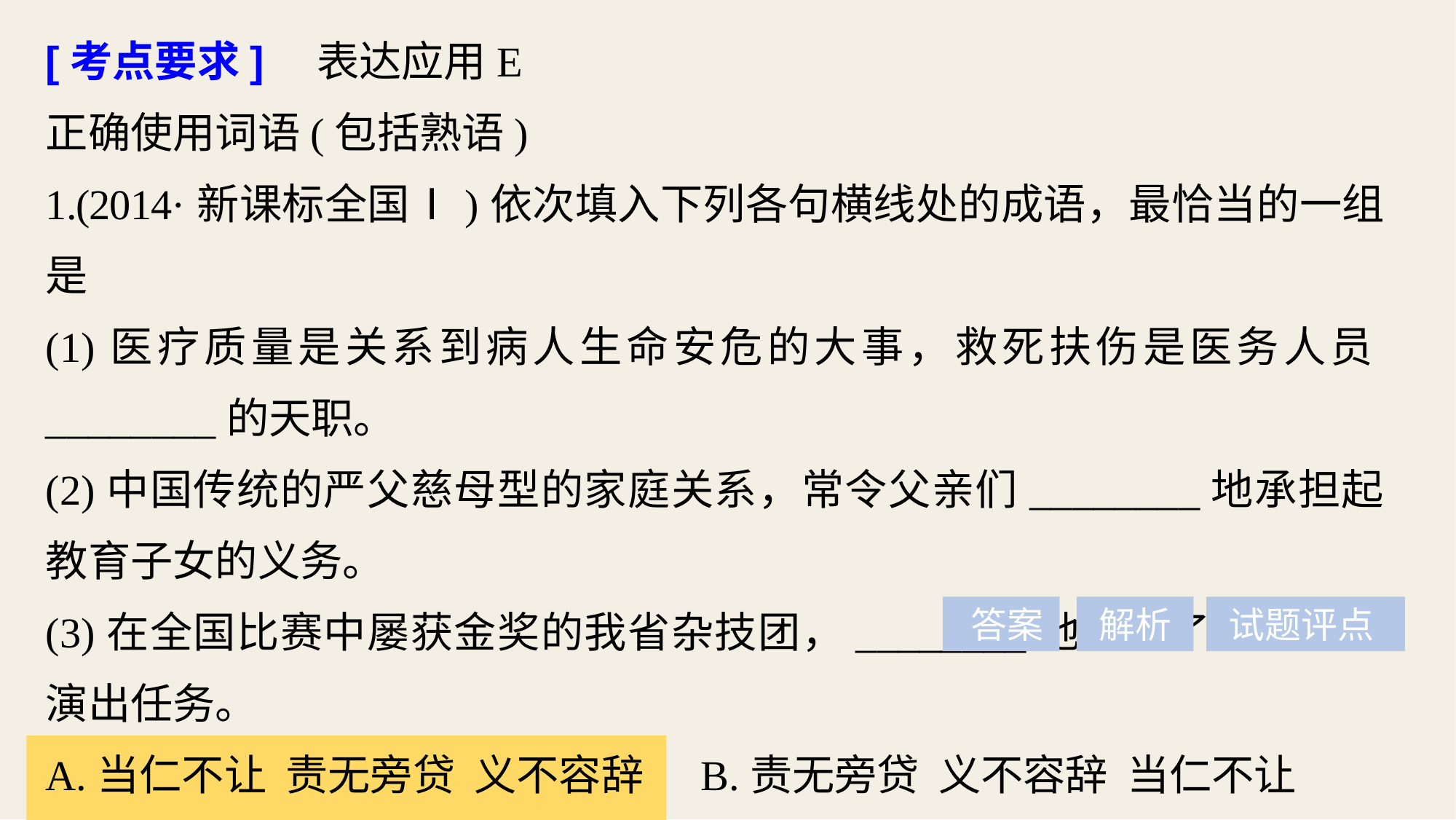

[考点要求]　表达应用E
正确使用词语(包括熟语)
1.(2014·新课标全国Ⅰ)依次填入下列各句横线处的成语，最恰当的一组是
(1)医疗质量是关系到病人生命安危的大事，救死扶伤是医务人员________的天职。
(2)中国传统的严父慈母型的家庭关系，常令父亲们________地承担起教育子女的义务。
(3)在全国比赛中屡获金奖的我省杂技团，________地承担了这次出国演出任务。
A.当仁不让  责无旁贷  义不容辞	B.责无旁贷  义不容辞  当仁不让
C.义不容辞  责无旁贷  当仁不让	D.义不容辞  当仁不让  责无旁贷
 答案
解析
试题评点